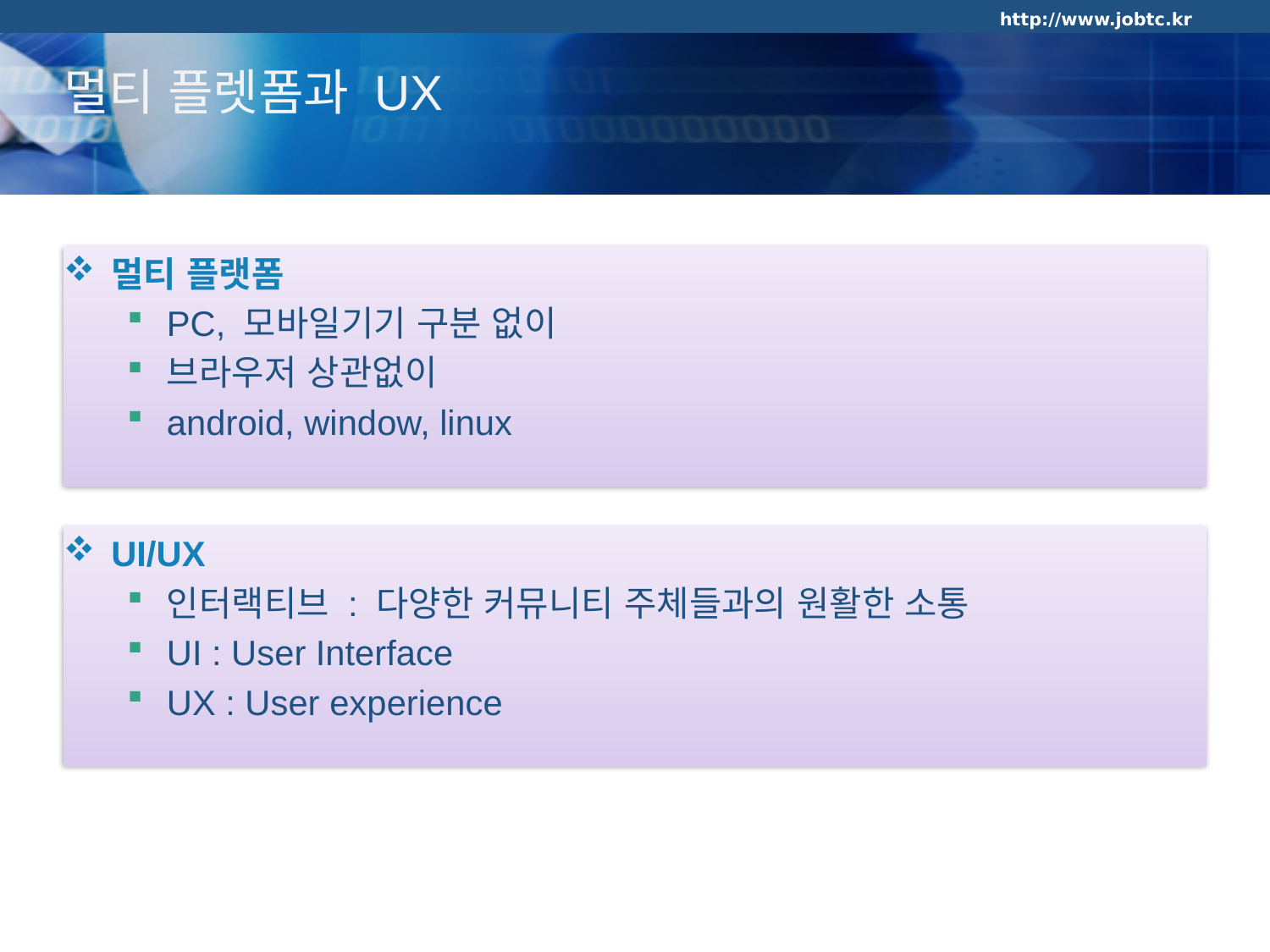

# 멀티 플렛폼과 UX
멀티 플랫폼
PC, 모바일기기 구분 없이
브라우저 상관없이
android, window, linux

UI/UX
인터랙티브 : 다양한 커뮤니티 주체들과의 원활한 소통
UI : User Interface
UX : User experience